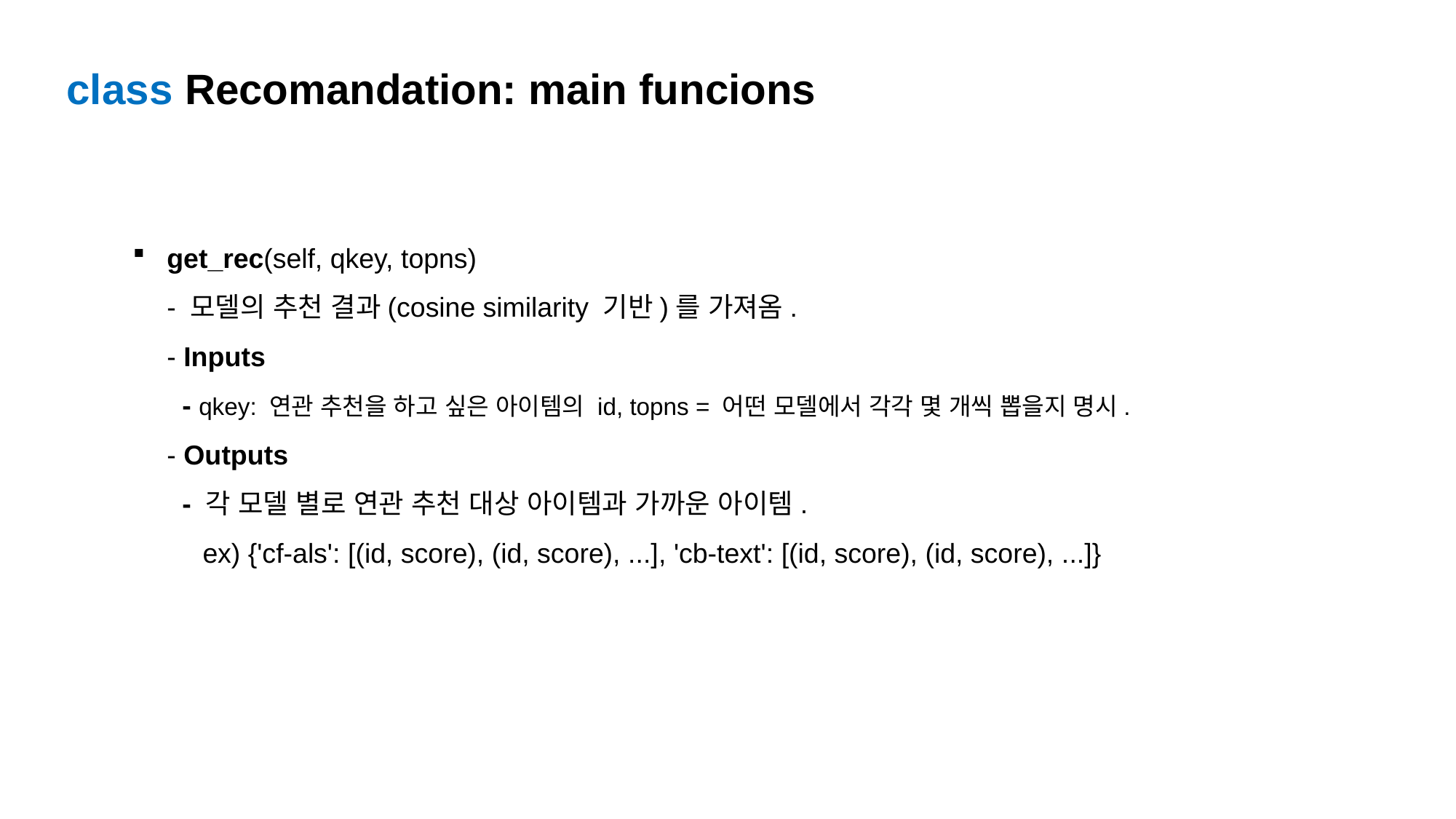

class Recomandation: main funcions
get_rec(self, qkey, topns)
- 모델의 추천 결과(cosine similarity 기반)를 가져옴.
- Inputs
  - qkey: 연관 추천을 하고 싶은 아이템의 id, topns = 어떤 모델에서 각각 몇 개씩 뽑을지 명시.
- Outputs
  - 각 모델 별로 연관 추천 대상 아이템과 가까운 아이템.
  ex) {'cf-als': [(id, score), (id, score), ...], 'cb-text': [(id, score), (id, score), ...]}